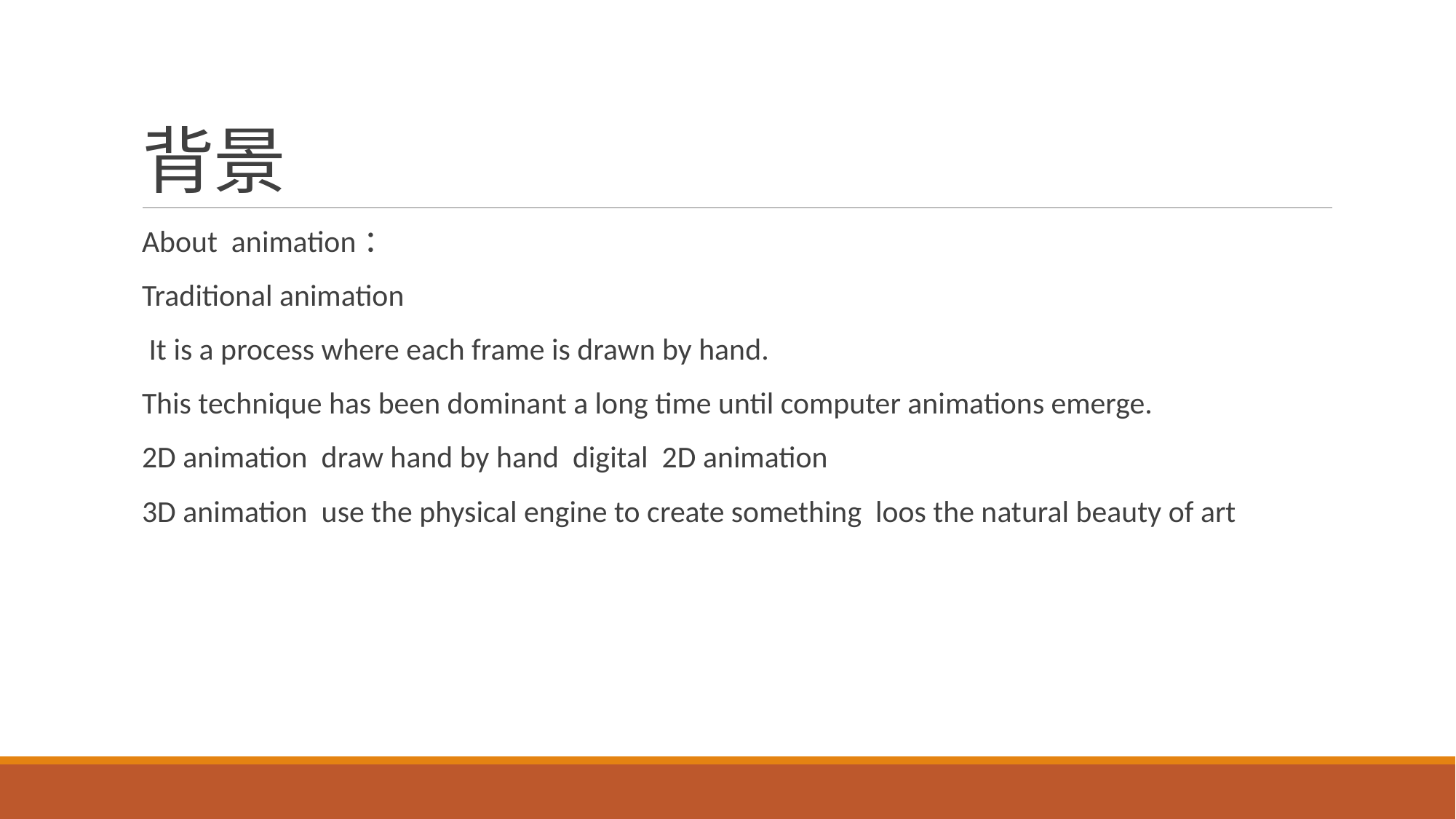

# 背景
About  animation：
Traditional animation
 It is a process where each frame is drawn by hand.
This technique has been dominant a long time until computer animations emerge.
2D animation  draw hand by hand  digital  2D animation
3D animation  use the physical engine to create something  loos the natural beauty of art